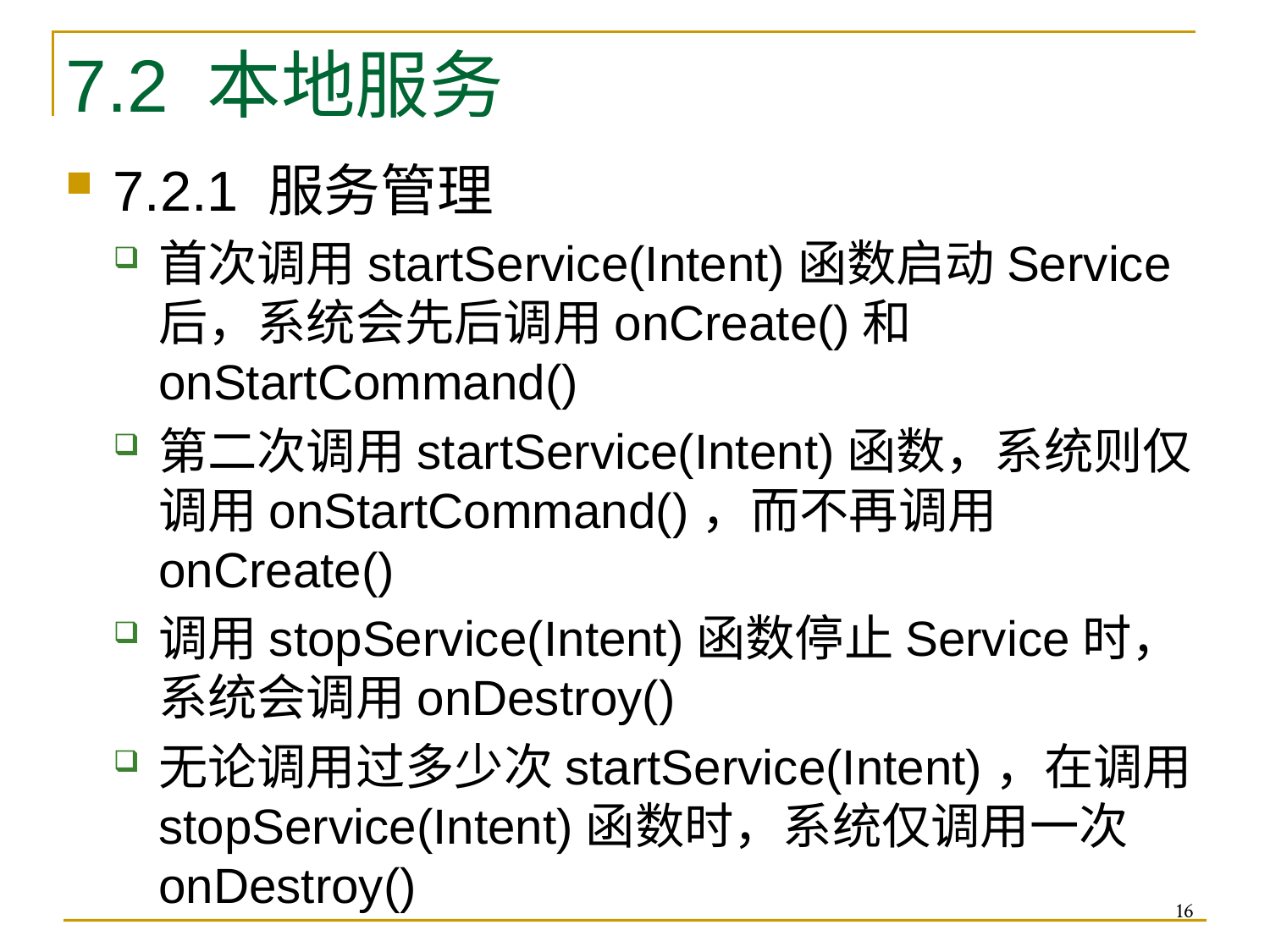

7.2 本地服务
7.2.1 服务管理
首次调用startService(Intent)函数启动Service后，系统会先后调用onCreate()和onStartCommand()
第二次调用startService(Intent)函数，系统则仅调用onStartCommand()，而不再调用onCreate()
调用stopService(Intent)函数停止Service时，系统会调用onDestroy()
无论调用过多少次startService(Intent)，在调用stopService(Intent)函数时，系统仅调用一次onDestroy()
16